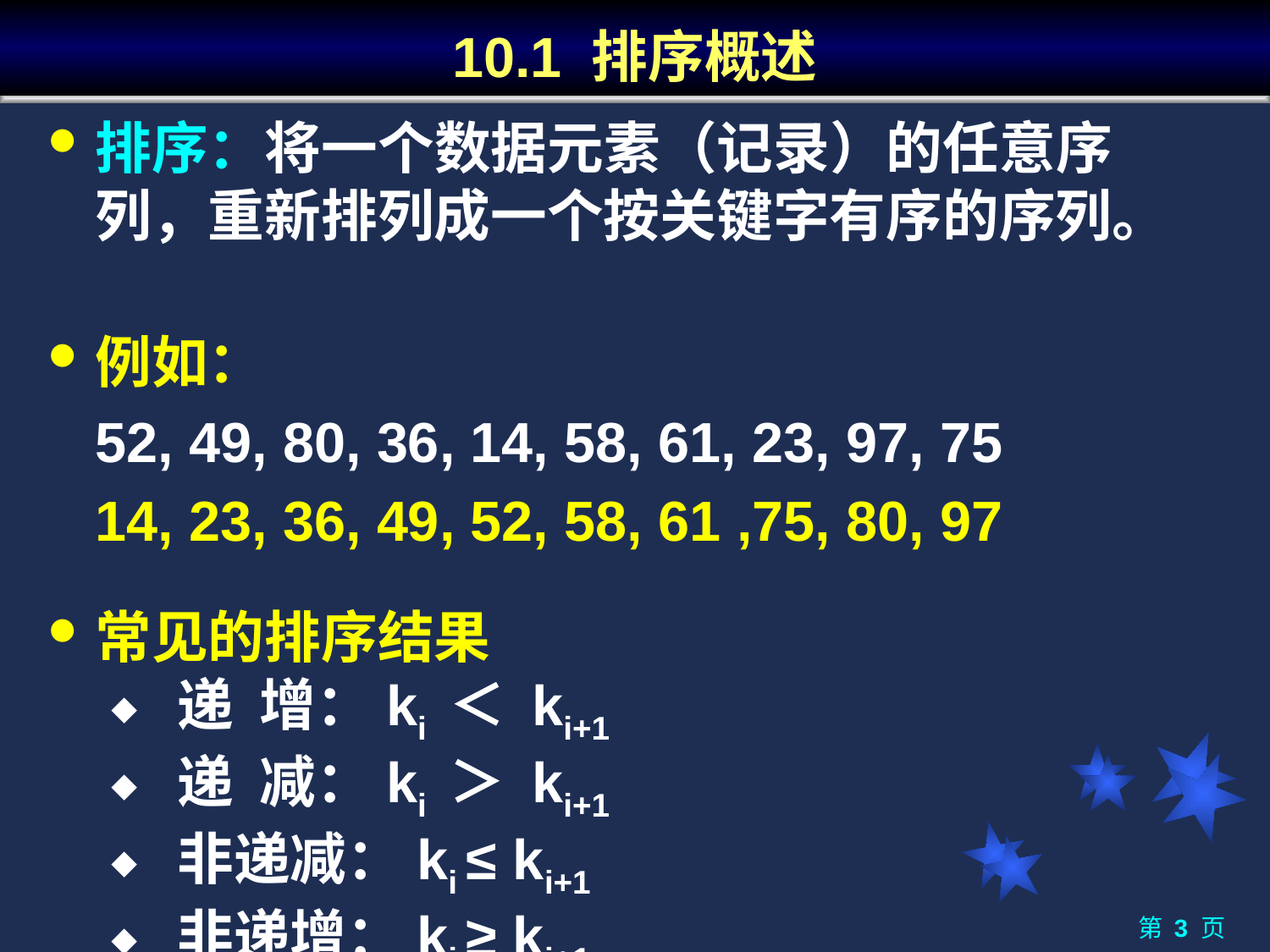

# 10.1 排序概述
排序：将一个数据元素（记录）的任意序列，重新排列成一个按关键字有序的序列。

例如：
	52, 49, 80, 36, 14, 58, 61, 23, 97, 75
	14, 23, 36, 49, 52, 58, 61 ,75, 80, 97

常见的排序结果
 递  增：ki ＜ ki+1
 递  减：ki ＞ ki+1
 非递减：ki ≤ ki+1
 非递增：ki ≥ ki+1
第 3 页